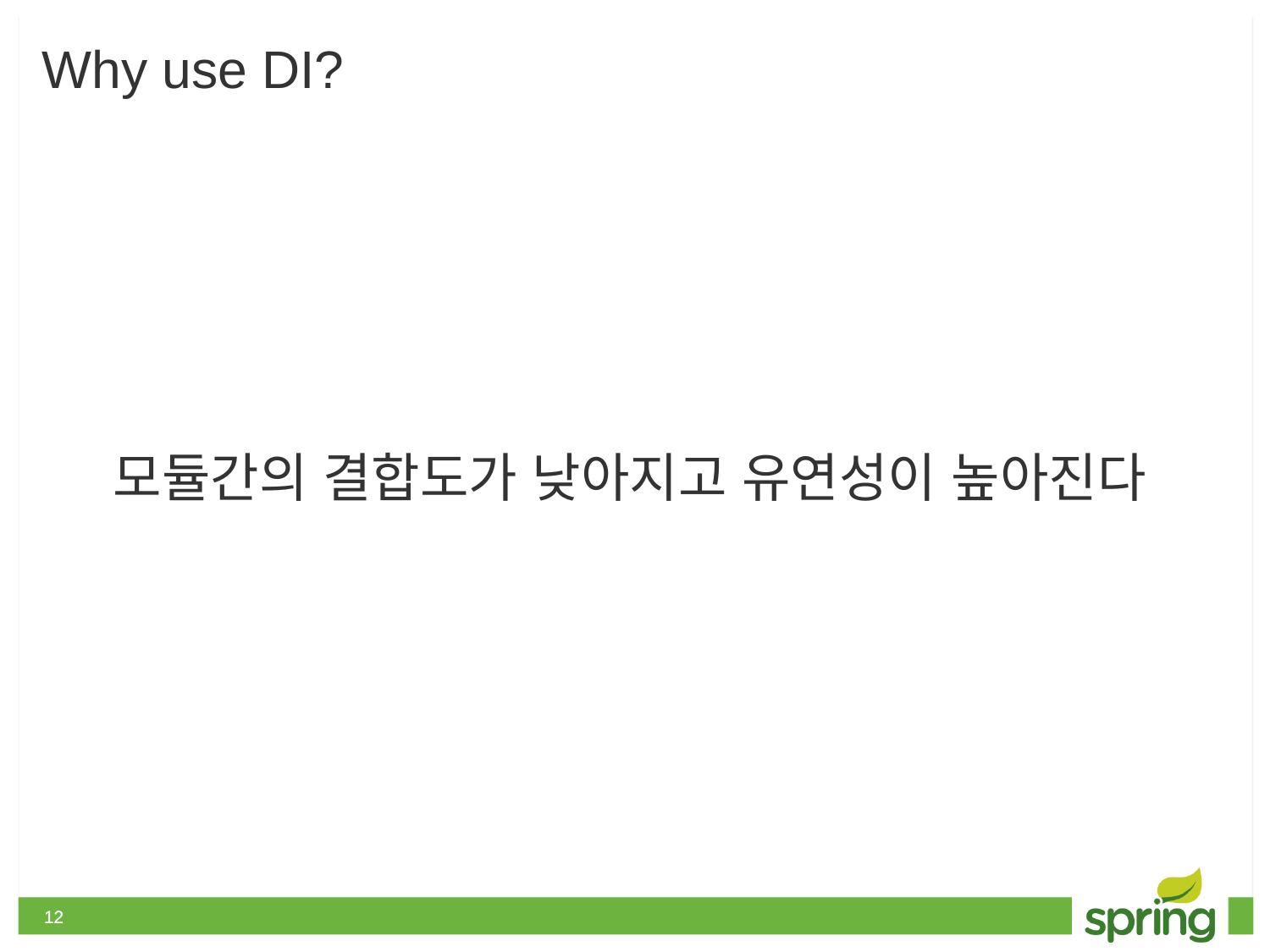

Why use DI?
모듈간의 결합도가 낮아지고 유연성이 높아진다